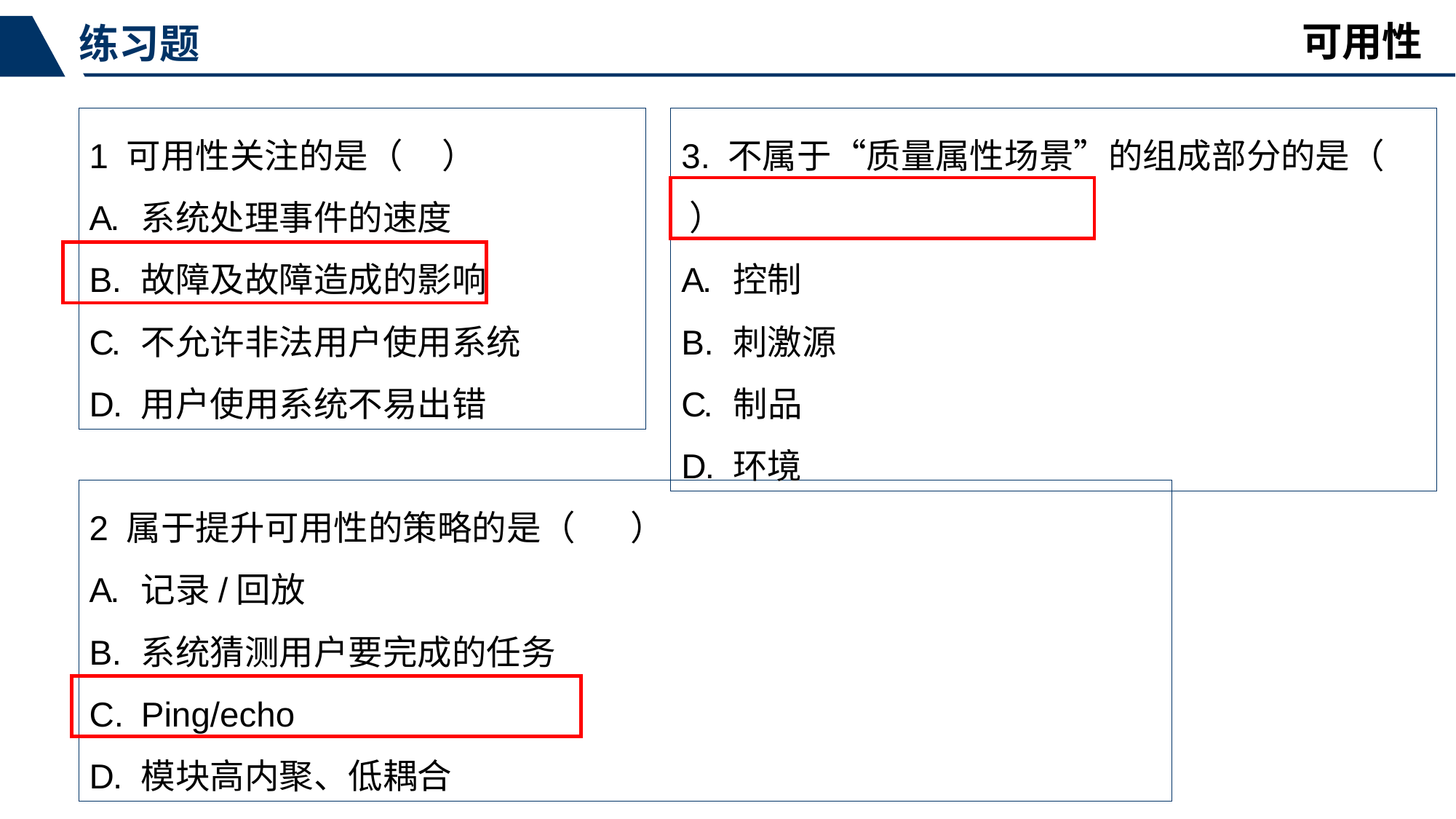

可用性

练习题

1 可用性关注的是（     ）
系统处理事件的速度
故障及故障造成的影响
不允许非法用户使用系统
用户使用系统不易出错
3. 不属于“质量属性场景”的组成部分的是（     ）
控制
刺激源
制品
环境

2 属于提升可用性的策略的是（       ）
记录/回放
系统猜测用户要完成的任务
Ping/echo
模块高内聚、低耦合